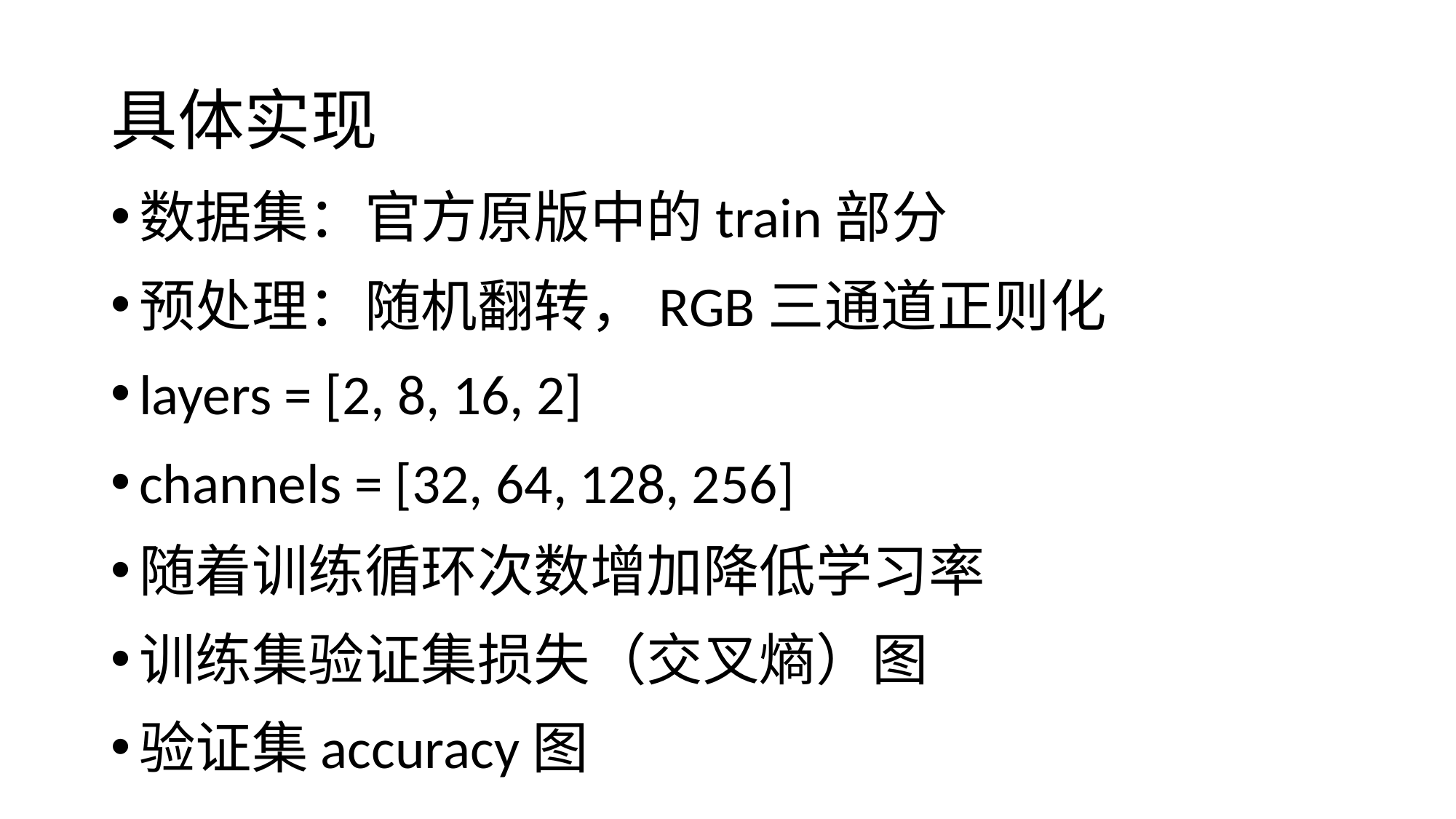

# 具体实现
数据集：官方原版中的train部分
预处理：随机翻转，RGB三通道正则化
layers = [2, 8, 16, 2]
channels = [32, 64, 128, 256]
随着训练循环次数增加降低学习率
训练集验证集损失（交叉熵）图
验证集accuracy图